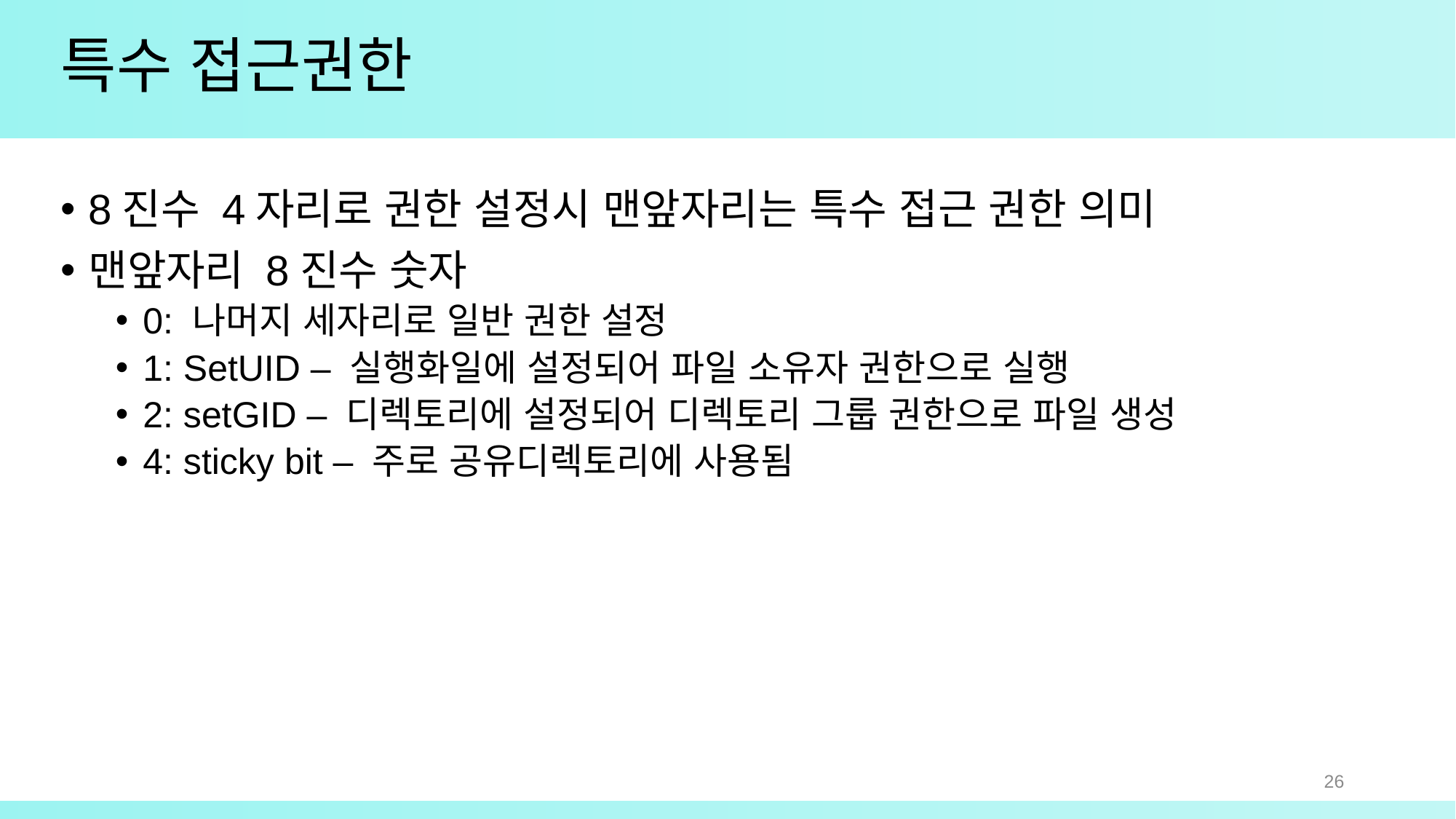

# 특수 접근권한
8진수 4자리로 권한 설정시 맨앞자리는 특수 접근 권한 의미
맨앞자리 8진수 숫자
0: 나머지 세자리로 일반 권한 설정
1: SetUID – 실행화일에 설정되어 파일 소유자 권한으로 실행
2: setGID – 디렉토리에 설정되어 디렉토리 그룹 권한으로 파일 생성
4: sticky bit – 주로 공유디렉토리에 사용됨
26